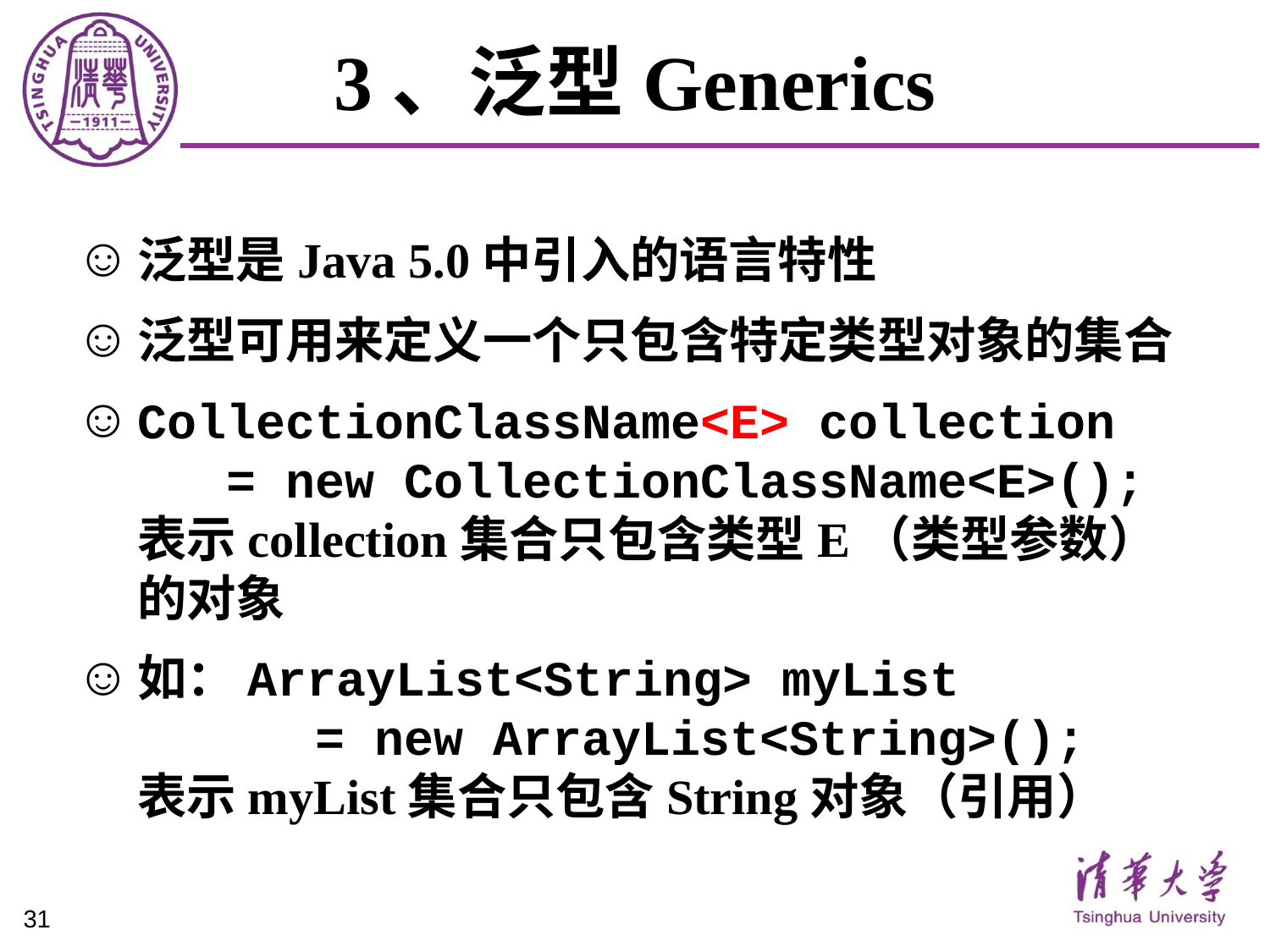

# 3、泛型Generics
泛型是Java 5.0中引入的语言特性
泛型可用来定义一个只包含特定类型对象的集合
CollectionClassName<E> collection
   = new CollectionClassName<E>();
表示collection集合只包含类型E（类型参数）的对象
如：ArrayList<String> myList
      = new ArrayList<String>();
表示myList集合只包含String对象（引用）
31